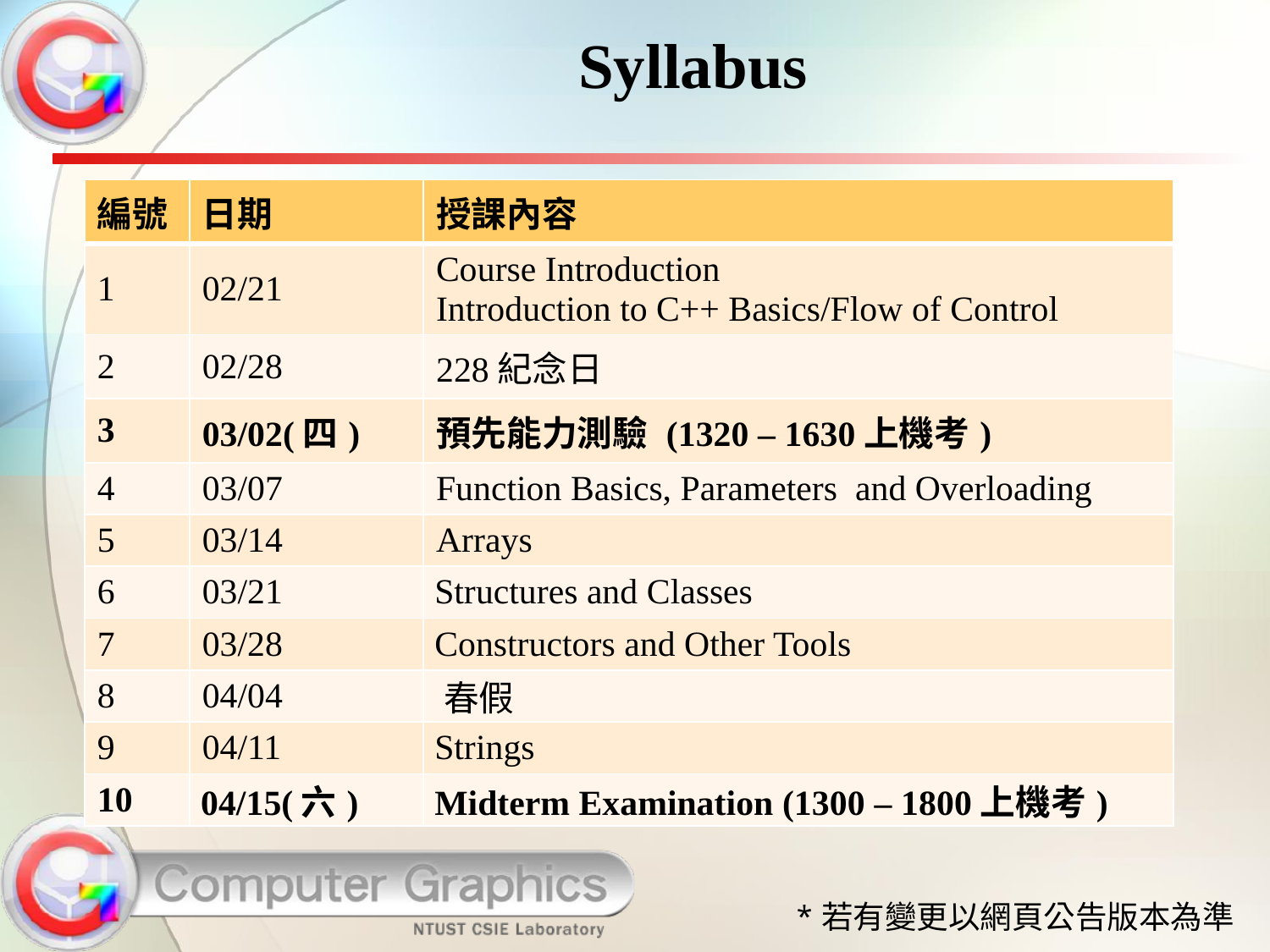

# Syllabus
| 編號 | 日期 | 授課內容 |
| --- | --- | --- |
| 1 | 02/21 | Course Introduction Introduction to C++ Basics/Flow of Control |
| 2 | 02/28 | 228紀念日 |
| 3 | 03/02(四) | 預先能力測驗 (1320 – 1630上機考) |
| 4 | 03/07 | Function Basics, Parameters and Overloading |
| 5 | 03/14 | Arrays |
| 6 | 03/21 | Structures and Classes |
| 7 | 03/28 | Constructors and Other Tools |
| 8 | 04/04 | 春假 |
| 9 | 04/11 | Strings |
| 10 | 04/15(六) | Midterm Examination (1300 – 1800上機考) |

*若有變更以網頁公告版本為準